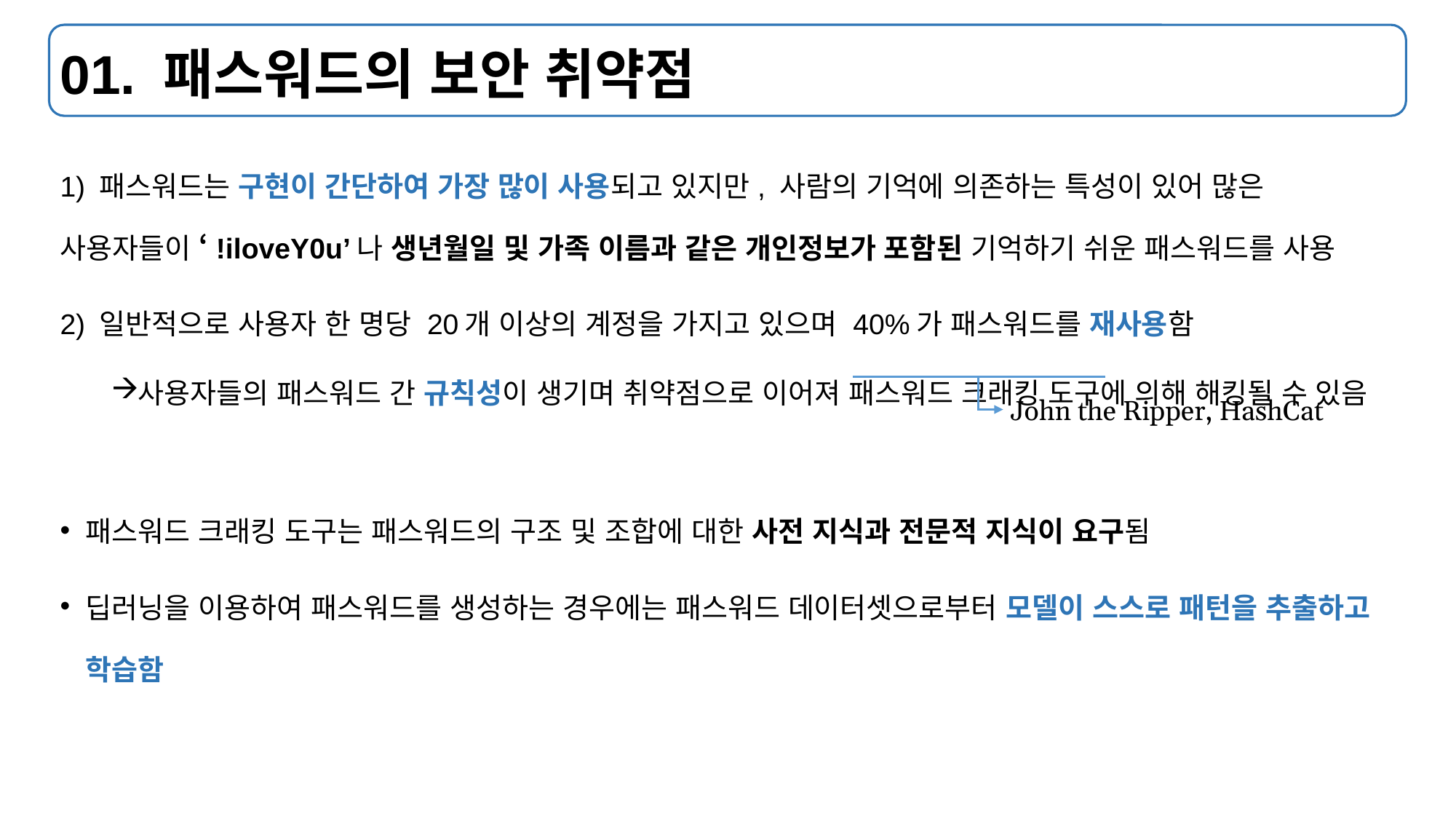

# 01. 패스워드의 보안 취약점
1) 패스워드는 구현이 간단하여 가장 많이 사용되고 있지만, 사람의 기억에 의존하는 특성이 있어 많은 사용자들이 ‘!iloveY0u’나 생년월일 및 가족 이름과 같은 개인정보가 포함된 기억하기 쉬운 패스워드를 사용
2) 일반적으로 사용자 한 명당 20개 이상의 계정을 가지고 있으며 40%가 패스워드를 재사용함
사용자들의 패스워드 간 규칙성이 생기며 취약점으로 이어져 패스워드 크래킹 도구에 의해 해킹될 수 있음

패스워드 크래킹 도구는 패스워드의 구조 및 조합에 대한 사전 지식과 전문적 지식이 요구됨
딥러닝을 이용하여 패스워드를 생성하는 경우에는 패스워드 데이터셋으로부터 모델이 스스로 패턴을 추출하고 학습함

John the Ripper, HashCat